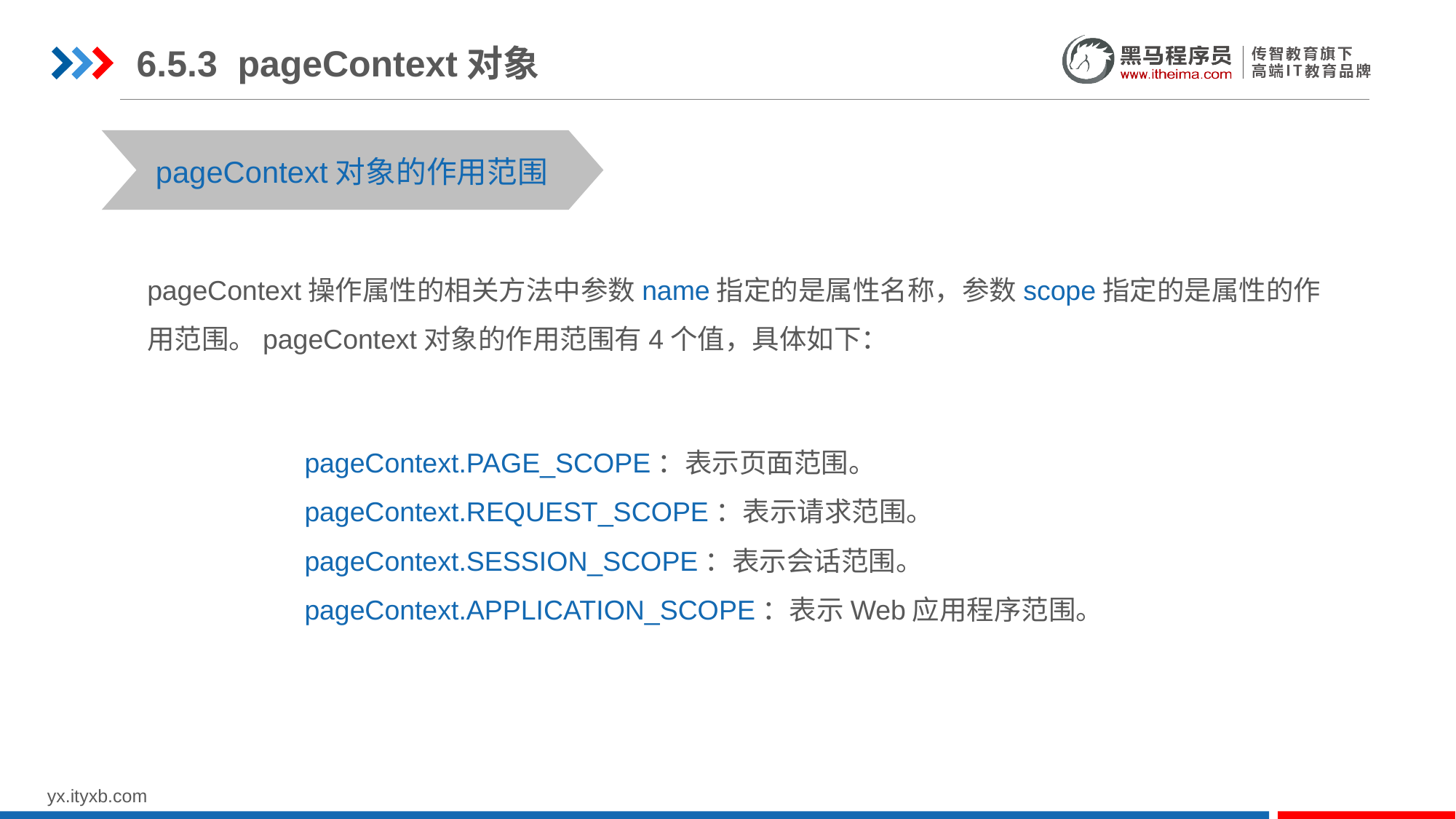

6.5.3  pageContext对象

pageContext对象的作用范围
pageContext操作属性的相关方法中参数name指定的是属性名称，参数scope指定的是属性的作用范围。pageContext对象的作用范围有4个值，具体如下：
pageContext.PAGE_SCOPE：表示页面范围。
pageContext.REQUEST_SCOPE：表示请求范围。
pageContext.SESSION_SCOPE：表示会话范围。
pageContext.APPLICATION_SCOPE：表示Web应用程序范围。